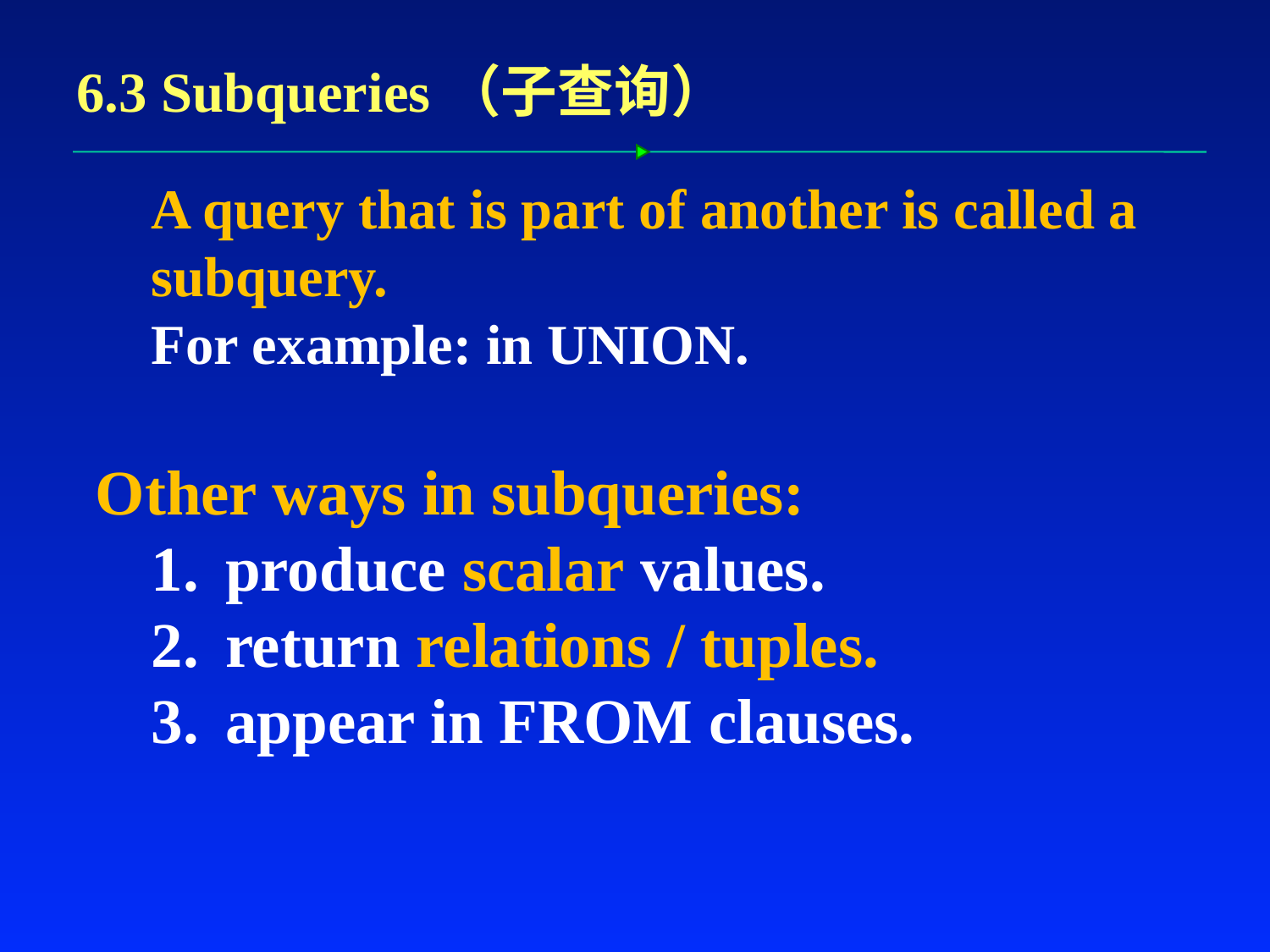

# 6.3 Subqueries（子查询）

A query that is part of another is called a subquery.
For example: in UNION.

Other ways in subqueries:
produce scalar values.
return relations / tuples.
appear in FROM clauses.